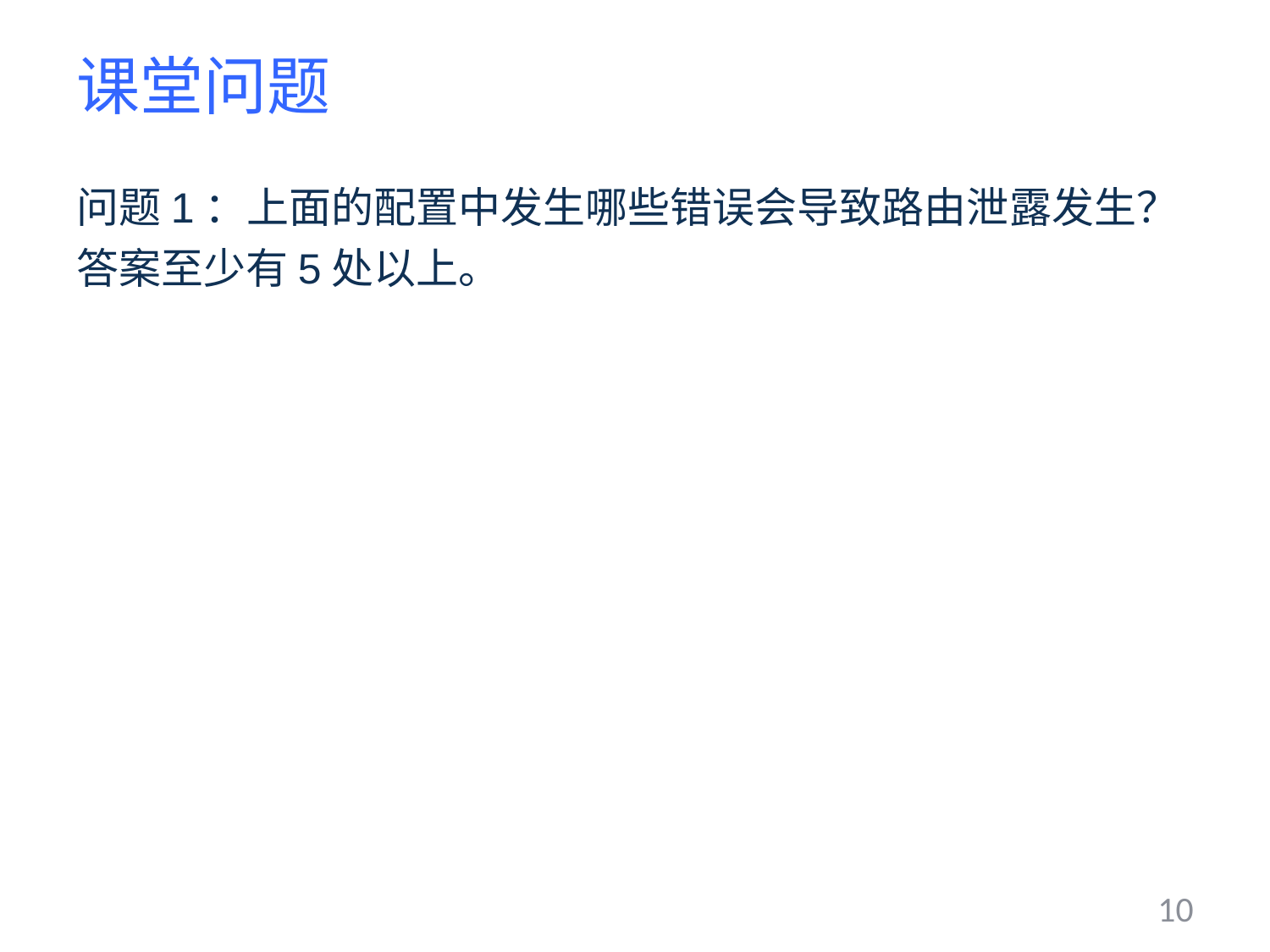

# 课堂问题
问题1：上面的配置中发生哪些错误会导致路由泄露发生？答案至少有5处以上。

10